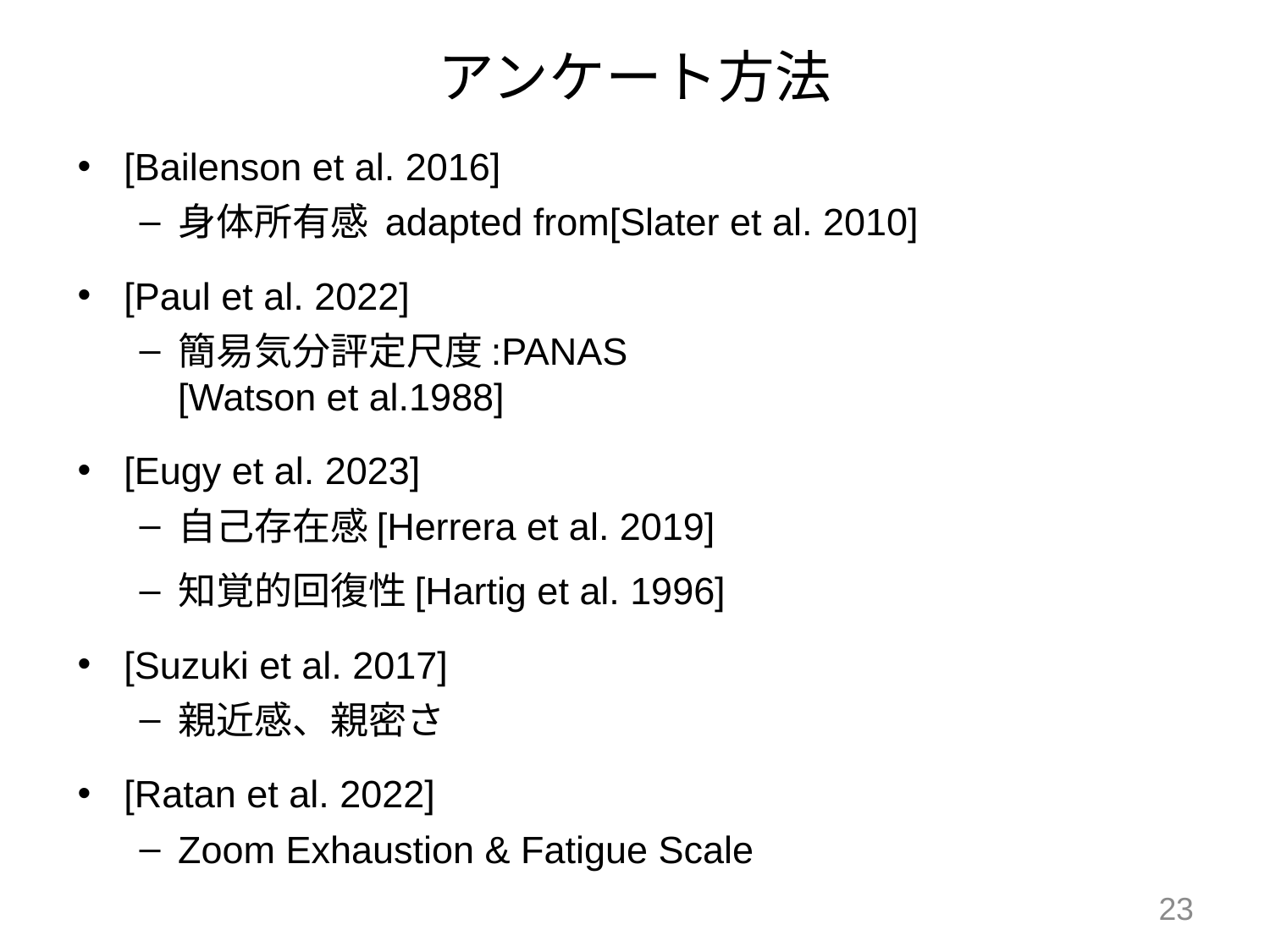

# アンケート方法
[Bailenson et al. 2016]
身体所有感 adapted from[Slater et al. 2010]
[Paul et al. 2022]
簡易気分評定尺度:PANAS
[Watson et al.1988]
[Eugy et al. 2023]
自己存在感[Herrera et al. 2019]
知覚的回復性[Hartig et al. 1996]
[Suzuki et al. 2017]
親近感、親密さ
[Ratan et al. 2022]
Zoom Exhaustion & Fatigue Scale

23